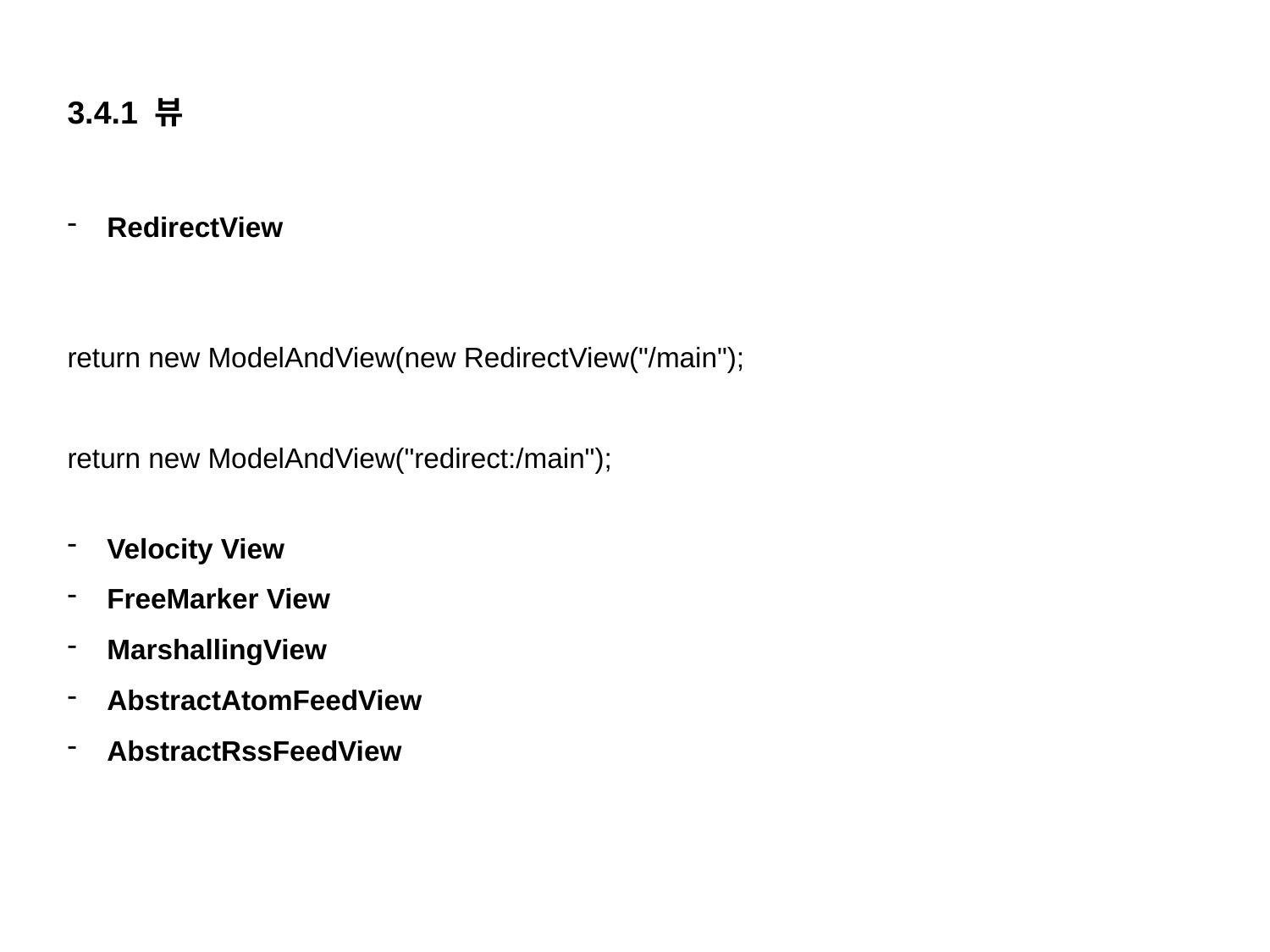

3.4.1 뷰
RedirectView

return new ModelAndView(new RedirectView("/main");

return new ModelAndView("redirect:/main");
Velocity View
FreeMarker View
MarshallingView
AbstractAtomFeedView
AbstractRssFeedView